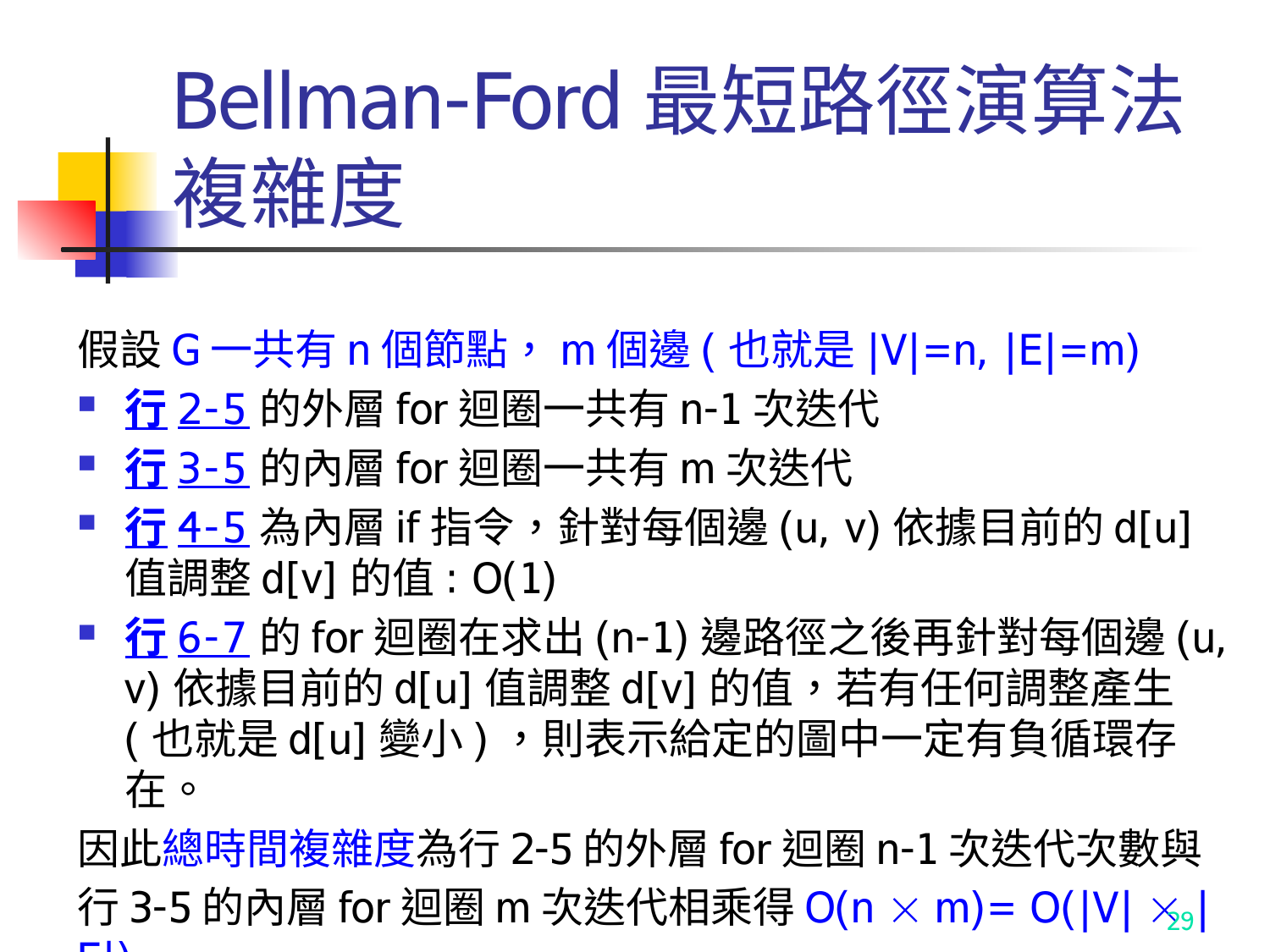

# Bellman-Ford最短路徑演算法複雜度
假設G一共有n個節點，m個邊(也就是|V|=n, |E|=m)
行2-5的外層for迴圈一共有n-1次迭代
行3-5的內層for迴圈一共有m次迭代
行4-5為內層if指令，針對每個邊(u, v)依據目前的d[u]值調整d[v]的值: O(1)
行6-7的for迴圈在求出(n-1)邊路徑之後再針對每個邊(u, v)依據目前的d[u]值調整d[v]的值，若有任何調整產生(也就是d[u]變小)，則表示給定的圖中一定有負循環存在。
因此總時間複雜度為行2-5的外層for迴圈n-1次迭代次數與
行3-5的內層for迴圈m次迭代相乘得O(n × m)= O(|V| × |E|)

29